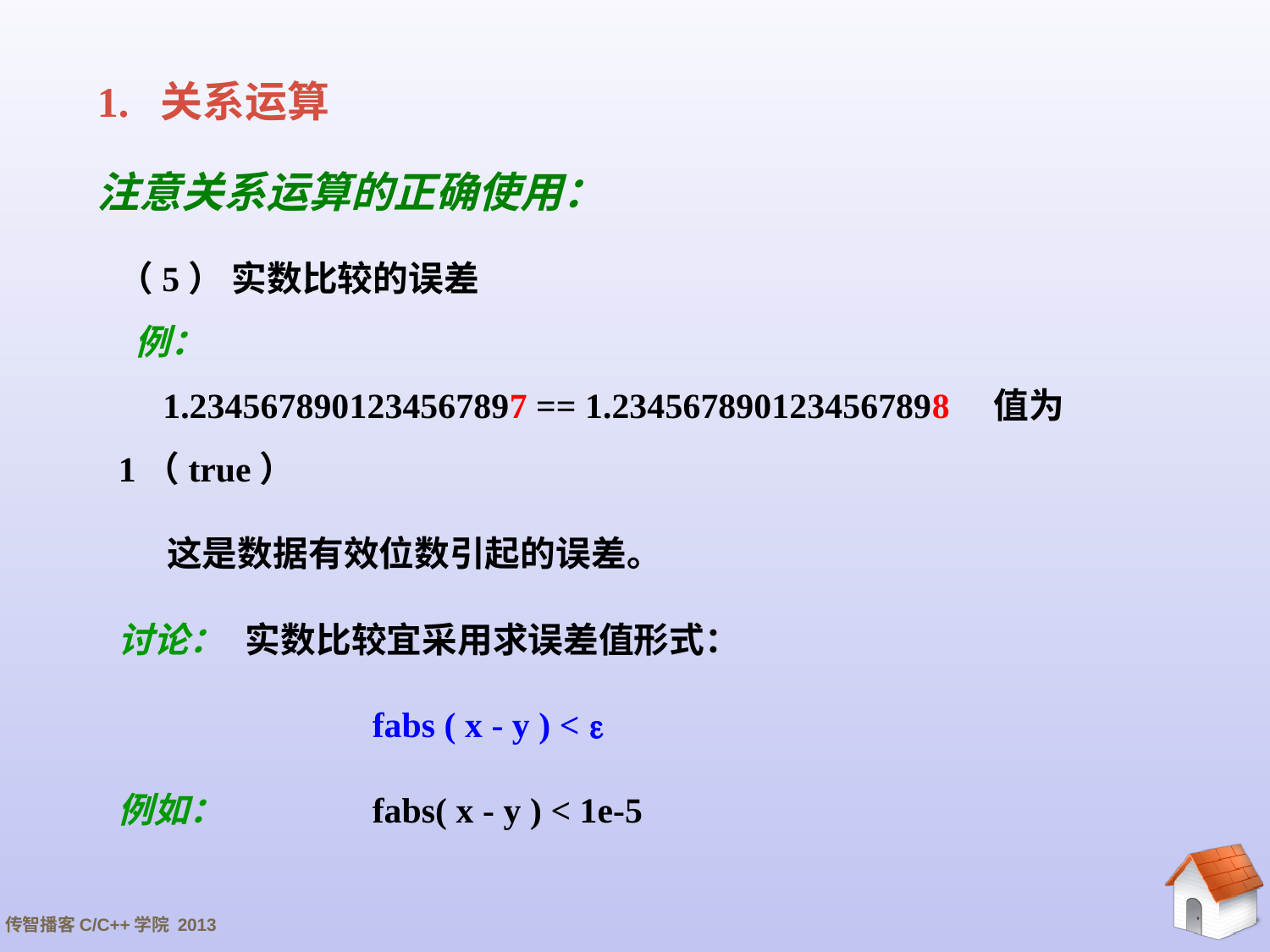

# 1.  关系运算
注意关系运算的正确使用：
（5） 实数比较的误差
 例：
     1.2345678901234567897 == 1.2345678901234567898    值为 1（true）
     这是数据有效位数引起的误差。
讨论：	实数比较宜采用求误差值形式：
	       	fabs ( x - y ) < ε
例如：		fabs( x - y ) < 1e-5